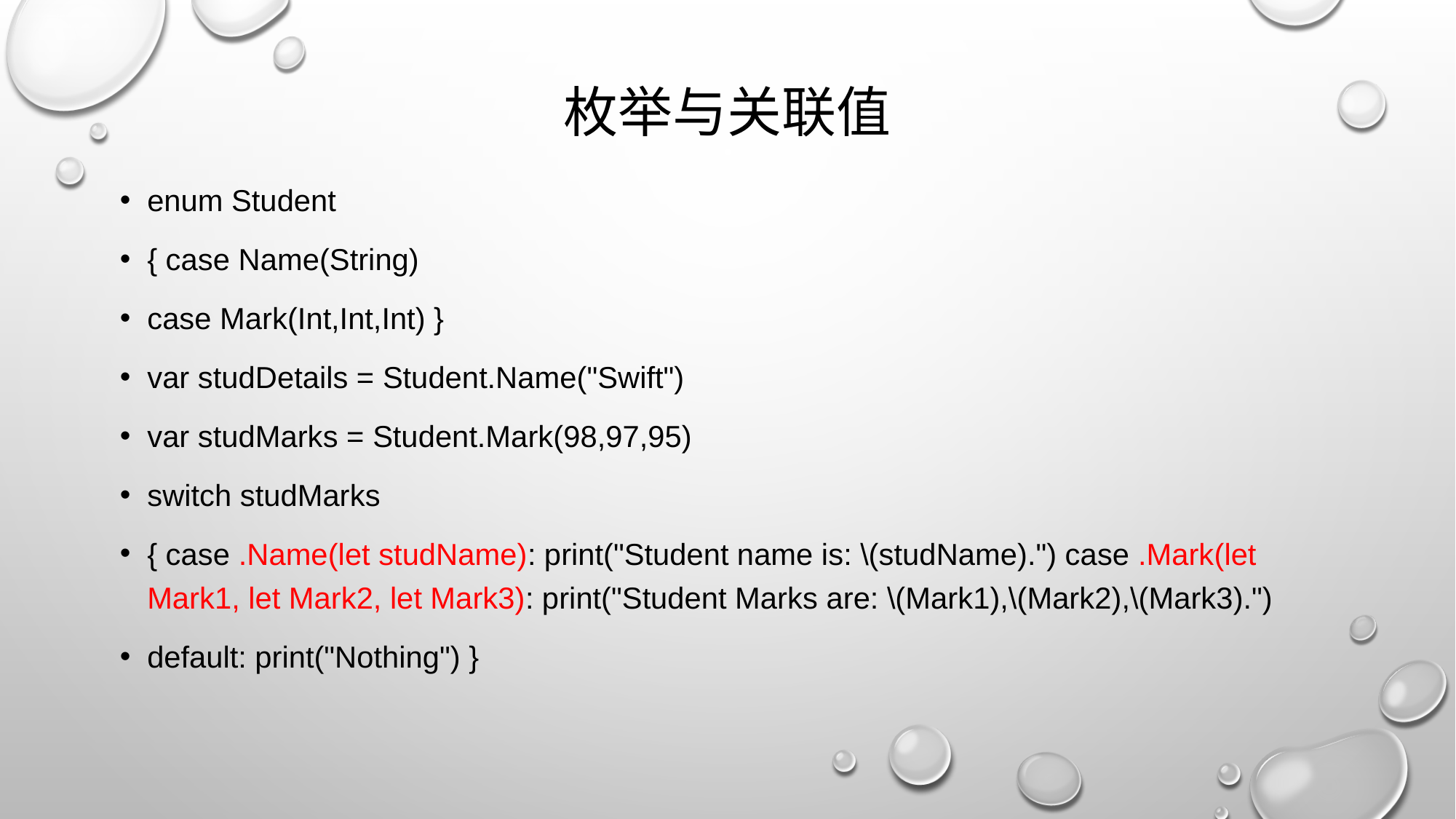

# 枚举与关联值
enum Student
{ case Name(String)
case Mark(Int,Int,Int) }
var studDetails = Student.Name("Swift")
var studMarks = Student.Mark(98,97,95)
switch studMarks
{ case .Name(let studName): print("Student name is: \(studName).") case .Mark(let Mark1, let Mark2, let Mark3): print("Student Marks are: \(Mark1),\(Mark2),\(Mark3).")
default: print("Nothing") }